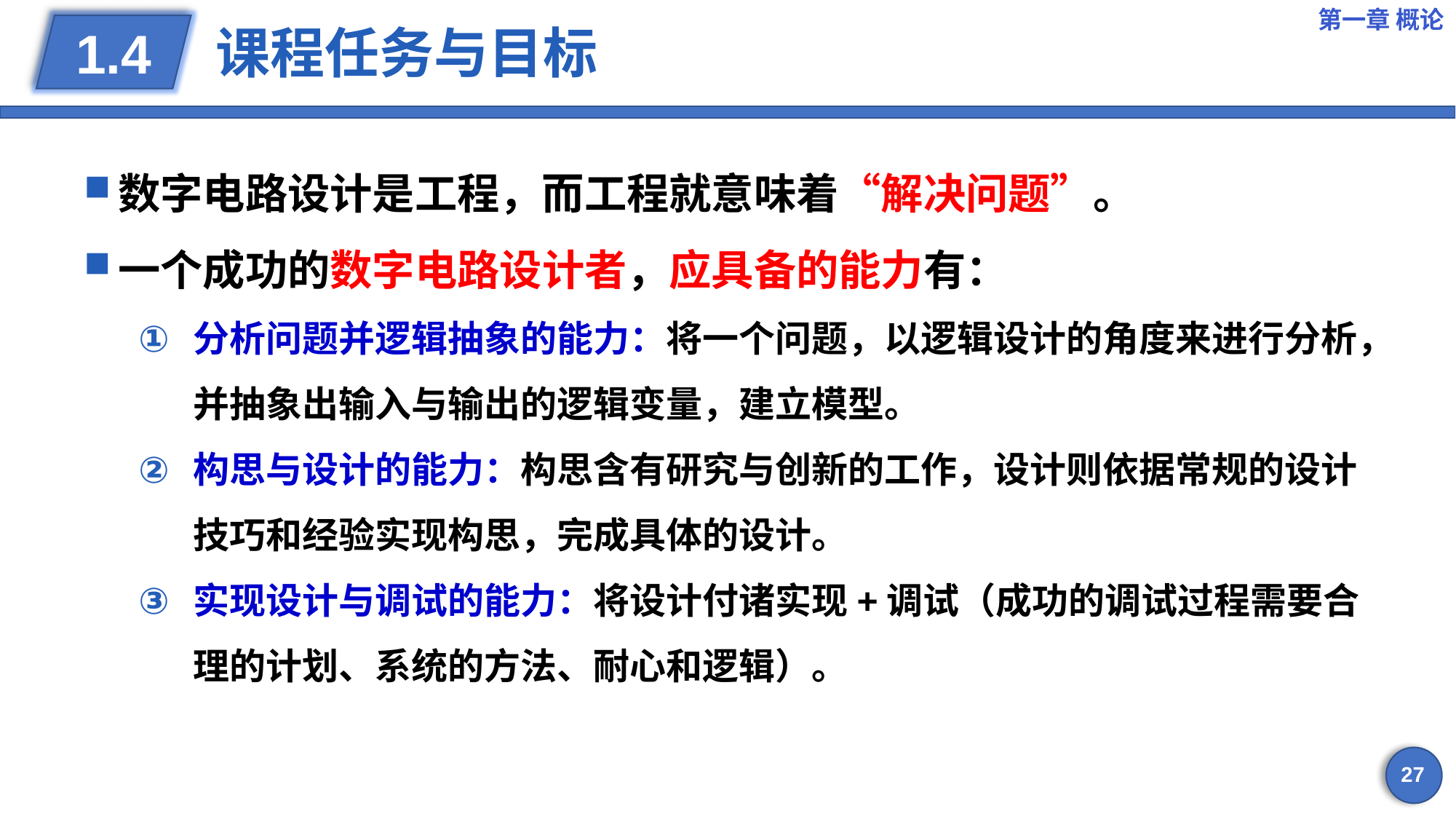

第一章 概论
# 课程任务与目标
1.4
数字电路设计是工程，而工程就意味着“解决问题”。
一个成功的数字电路设计者，应具备的能力有：
分析问题并逻辑抽象的能力：将一个问题，以逻辑设计的角度来进行分析，并抽象出输入与输出的逻辑变量，建立模型。
构思与设计的能力：构思含有研究与创新的工作，设计则依据常规的设计技巧和经验实现构思，完成具体的设计。
实现设计与调试的能力：将设计付诸实现+调试（成功的调试过程需要合理的计划、系统的方法、耐心和逻辑）。
27